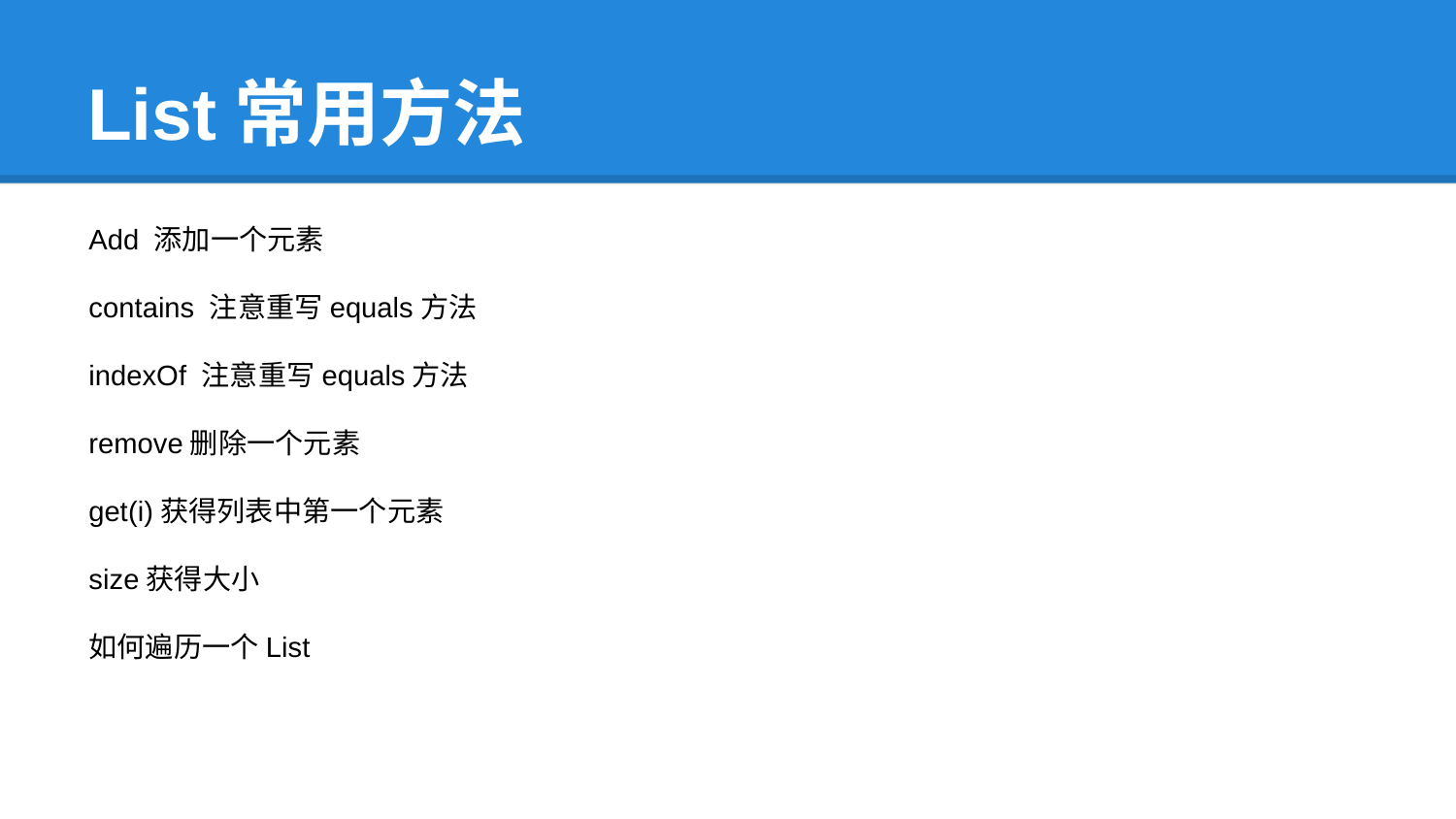

# List常用方法
Add 添加一个元素

contains 注意重写equals方法

indexOf 注意重写equals方法

remove删除一个元素

get(i)获得列表中第一个元素

size获得大小

如何遍历一个List